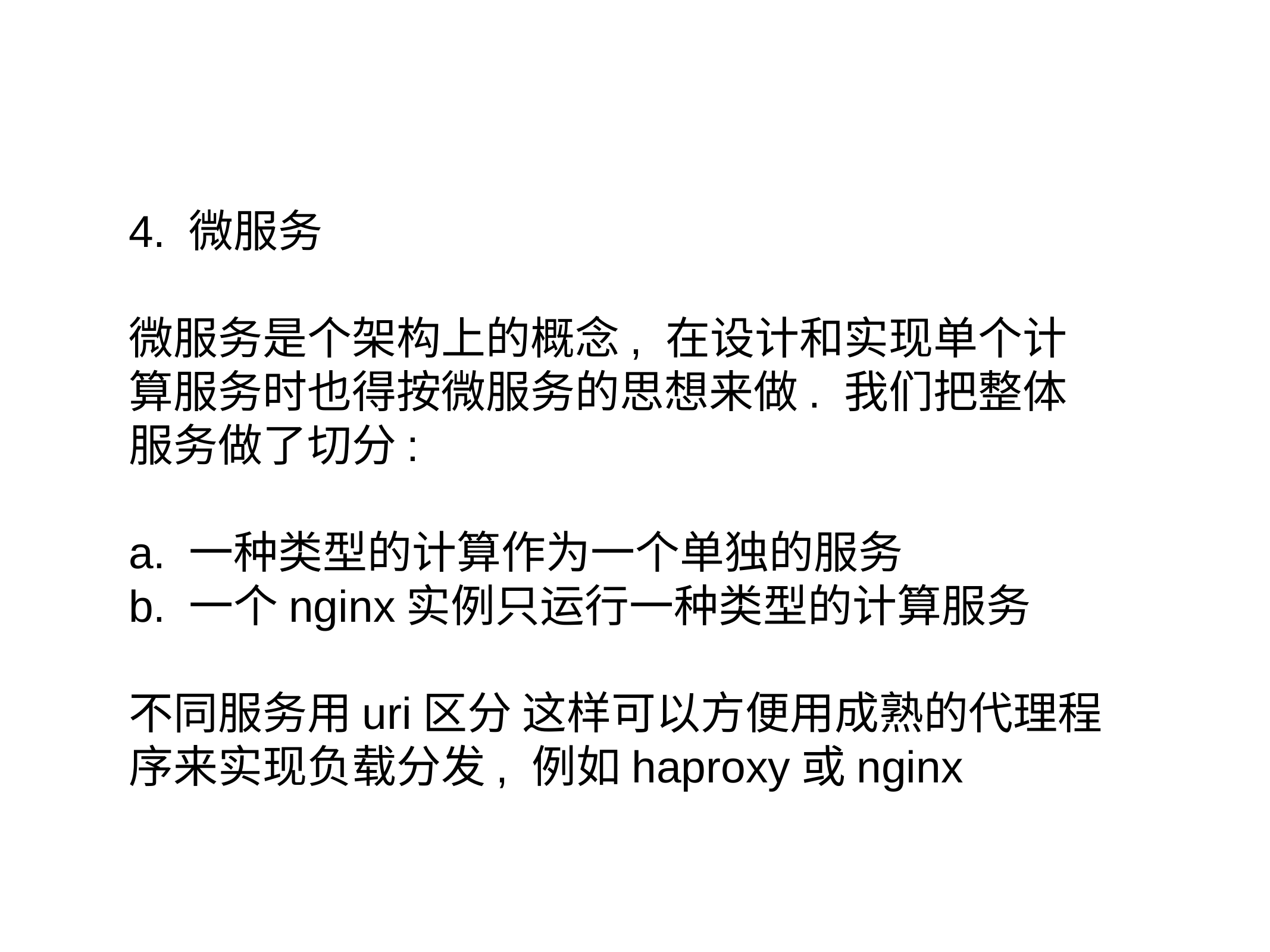

4. 微服务

微服务是个架构上的概念, 在设计和实现单个计算服务时也得按微服务的思想来做. 我们把整体服务做了切分:

a. 一种类型的计算作为一个单独的服务
b. 一个nginx实例只运行一种类型的计算服务

不同服务用uri区分 这样可以方便用成熟的代理程序来实现负载分发, 例如haproxy或nginx